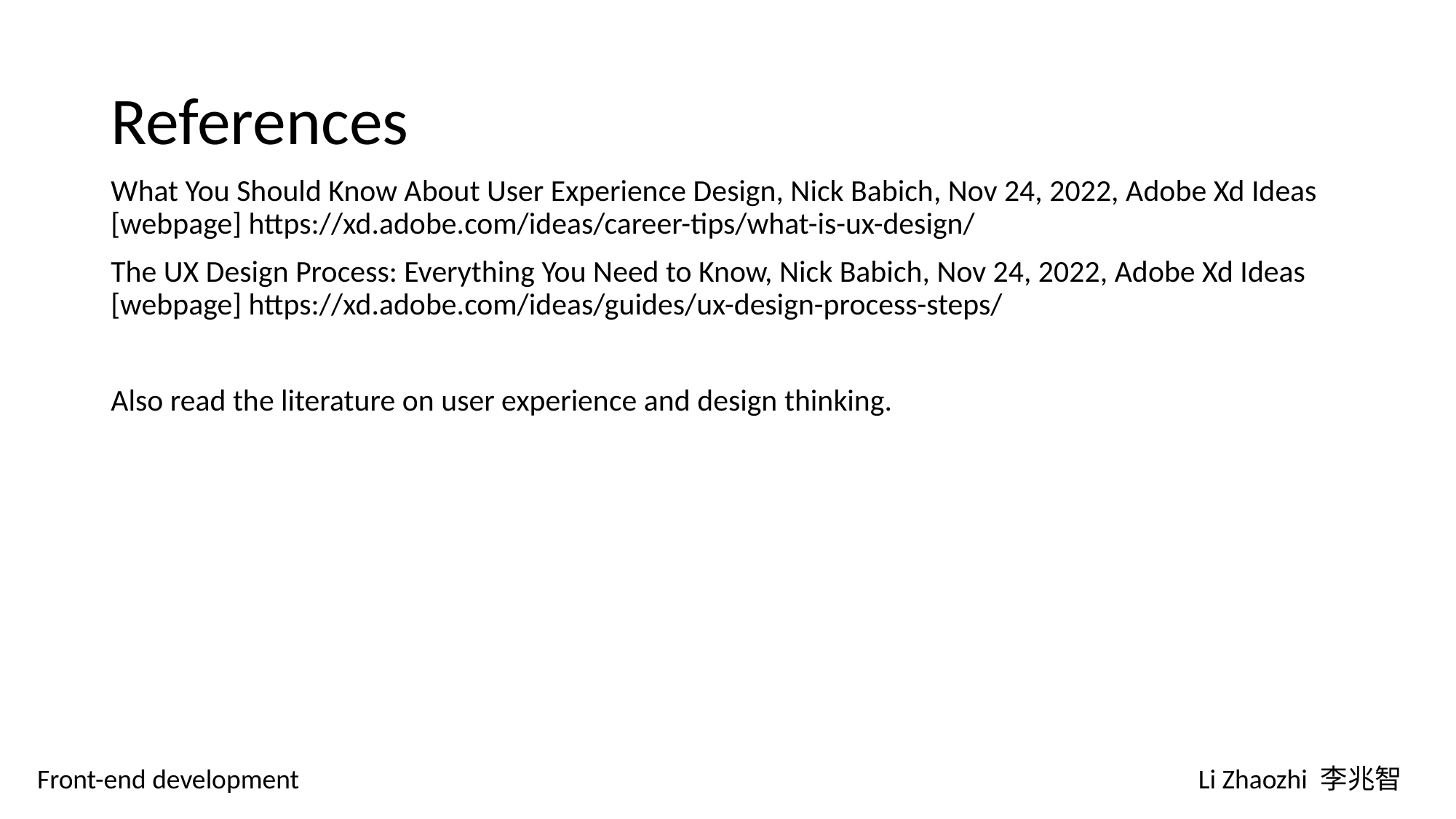

# References
What You Should Know About User Experience Design, Nick Babich, Nov 24, 2022, Adobe Xd Ideas [webpage] https://xd.adobe.com/ideas/career-tips/what-is-ux-design/
The UX Design Process: Everything You Need to Know, Nick Babich, Nov 24, 2022, Adobe Xd Ideas [webpage] https://xd.adobe.com/ideas/guides/ux-design-process-steps/

Also read the literature on user experience and design thinking.

Front-end development
Li Zhaozhi 李兆智